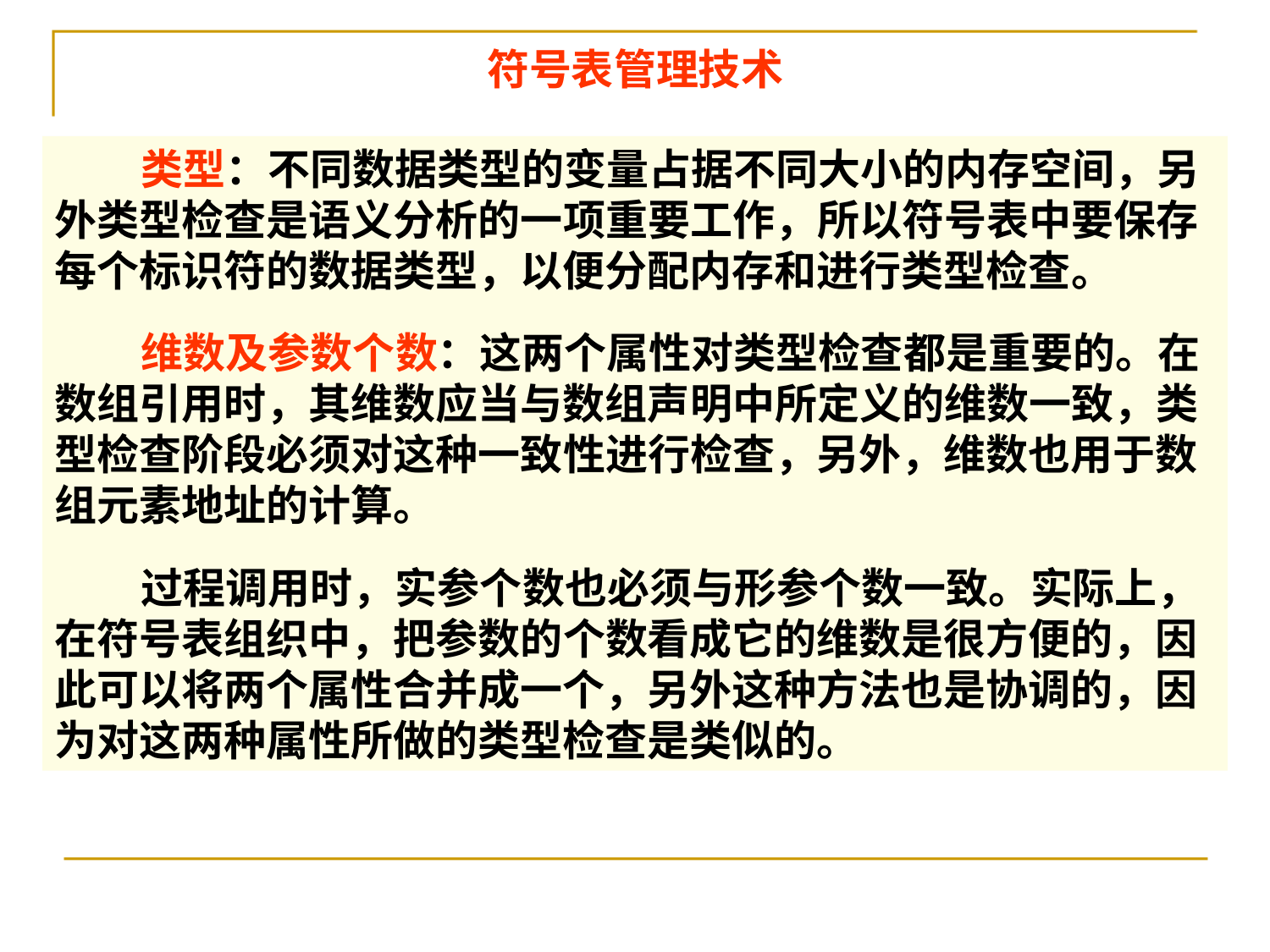

# 符号表管理技术
        类型：不同数据类型的变量占据不同大小的内存空间，另外类型检查是语义分析的一项重要工作，所以符号表中要保存每个标识符的数据类型，以便分配内存和进行类型检查。
        维数及参数个数：这两个属性对类型检查都是重要的。在数组引用时，其维数应当与数组声明中所定义的维数一致，类型检查阶段必须对这种一致性进行检查，另外，维数也用于数组元素地址的计算。
        过程调用时，实参个数也必须与形参个数一致。实际上，在符号表组织中，把参数的个数看成它的维数是很方便的，因此可以将两个属性合并成一个，另外这种方法也是协调的，因为对这两种属性所做的类型检查是类似的。